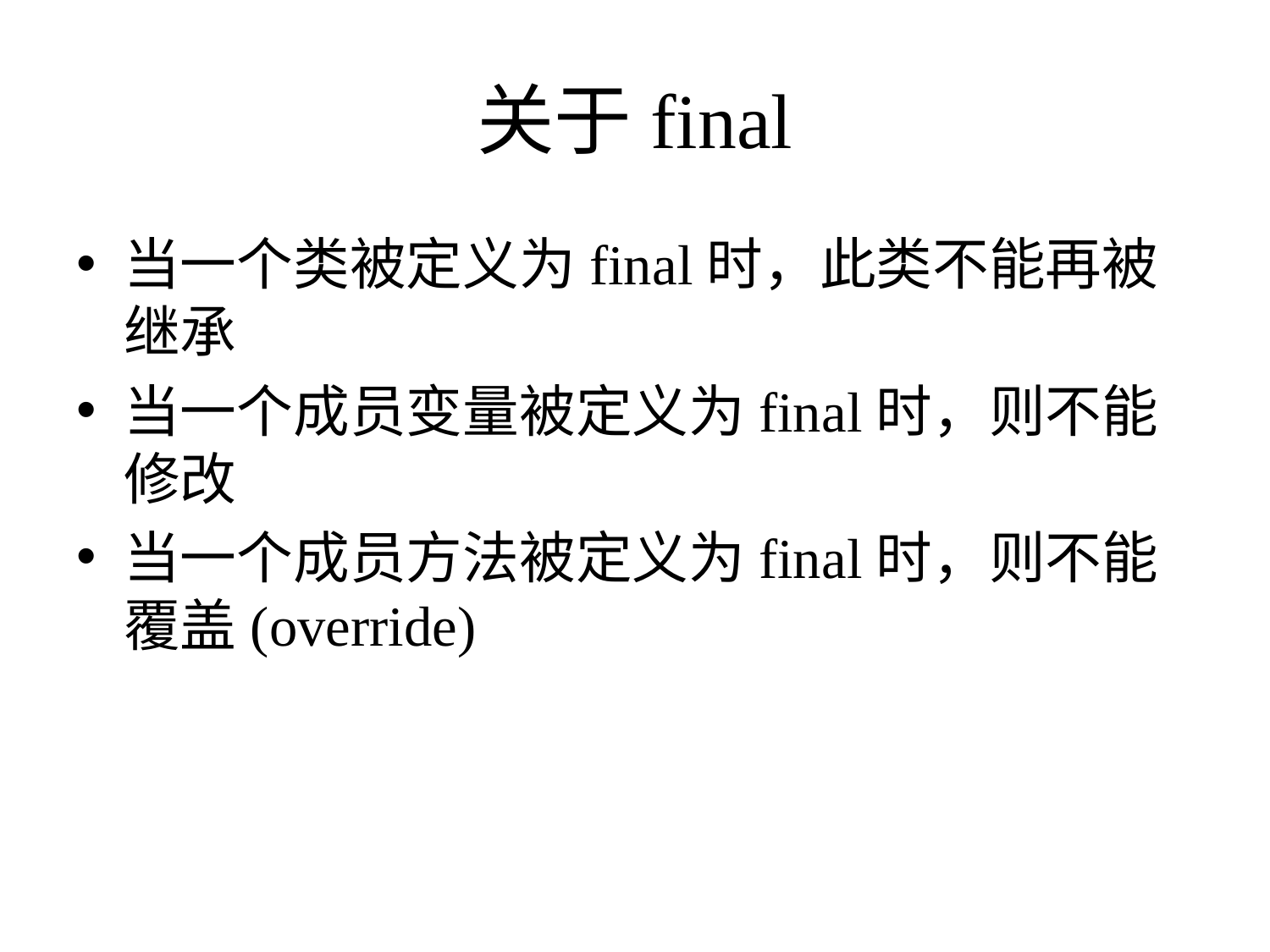

# 关于final
当一个类被定义为final时，此类不能再被继承
当一个成员变量被定义为final时，则不能修改
当一个成员方法被定义为final时，则不能覆盖(override)